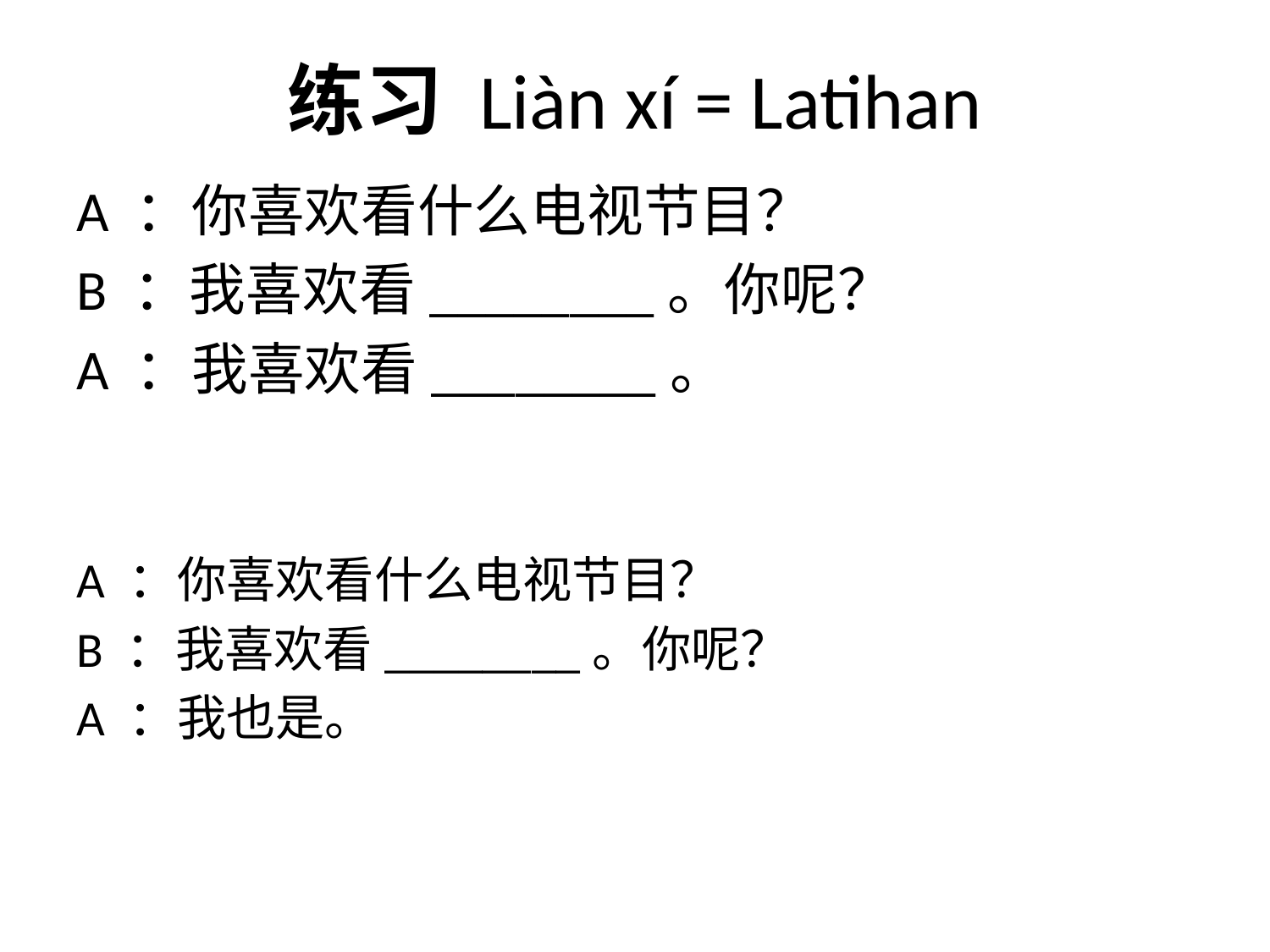

# 练习 Liàn xí = Latihan
A ：你喜欢看什么电视节目？
B ：我喜欢看________。你呢？
A ：我喜欢看________。

A ：你喜欢看什么电视节目？
B ：我喜欢看________。你呢？
A ：我也是。